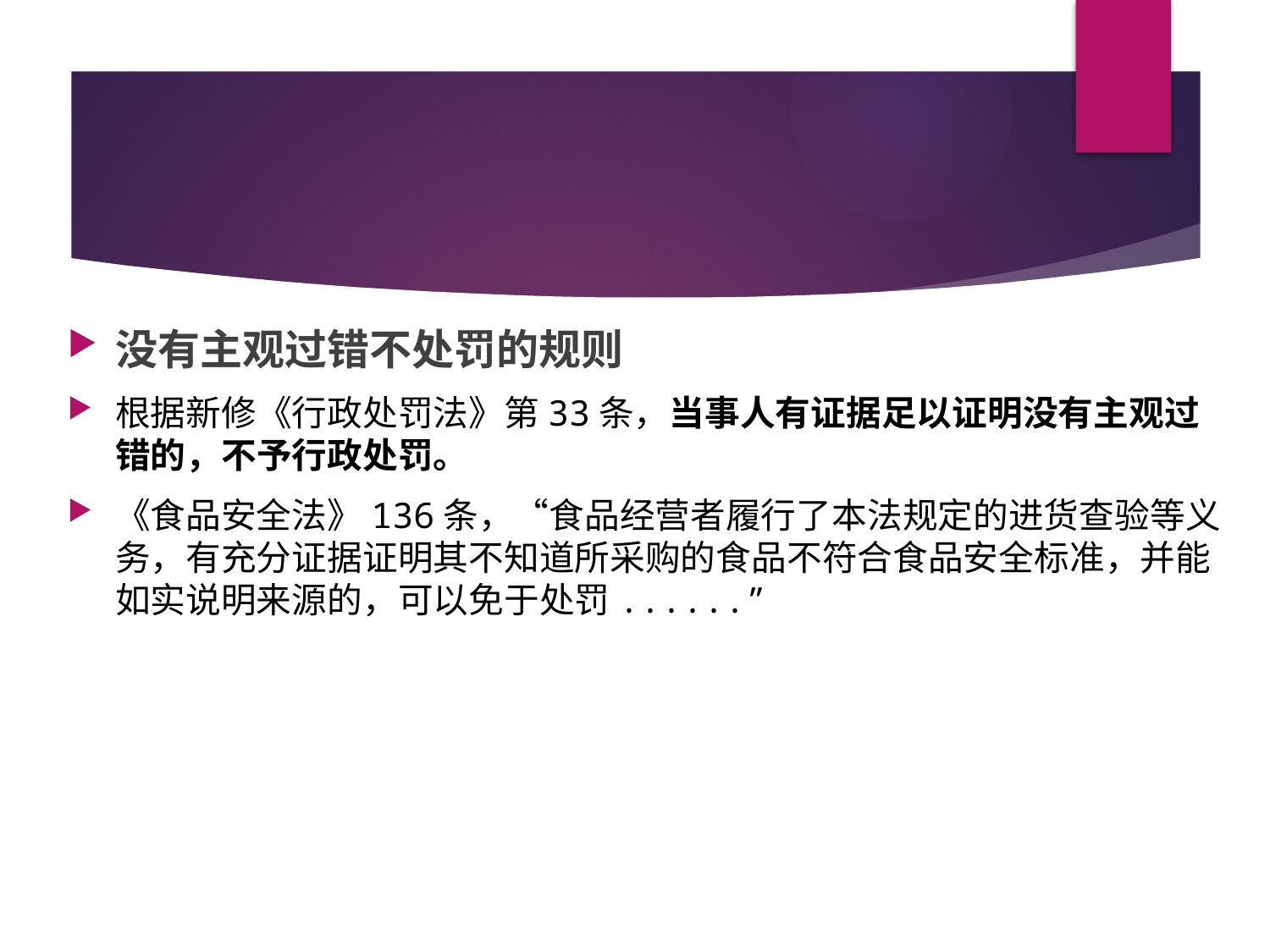

#
没有主观过错不处罚的规则
根据新修《行政处罚法》第33条，当事人有证据足以证明没有主观过错的，不予行政处罚。
《食品安全法》136条，“食品经营者履行了本法规定的进货查验等义务，有充分证据证明其不知道所采购的食品不符合食品安全标准，并能如实说明来源的，可以免于处罚......”